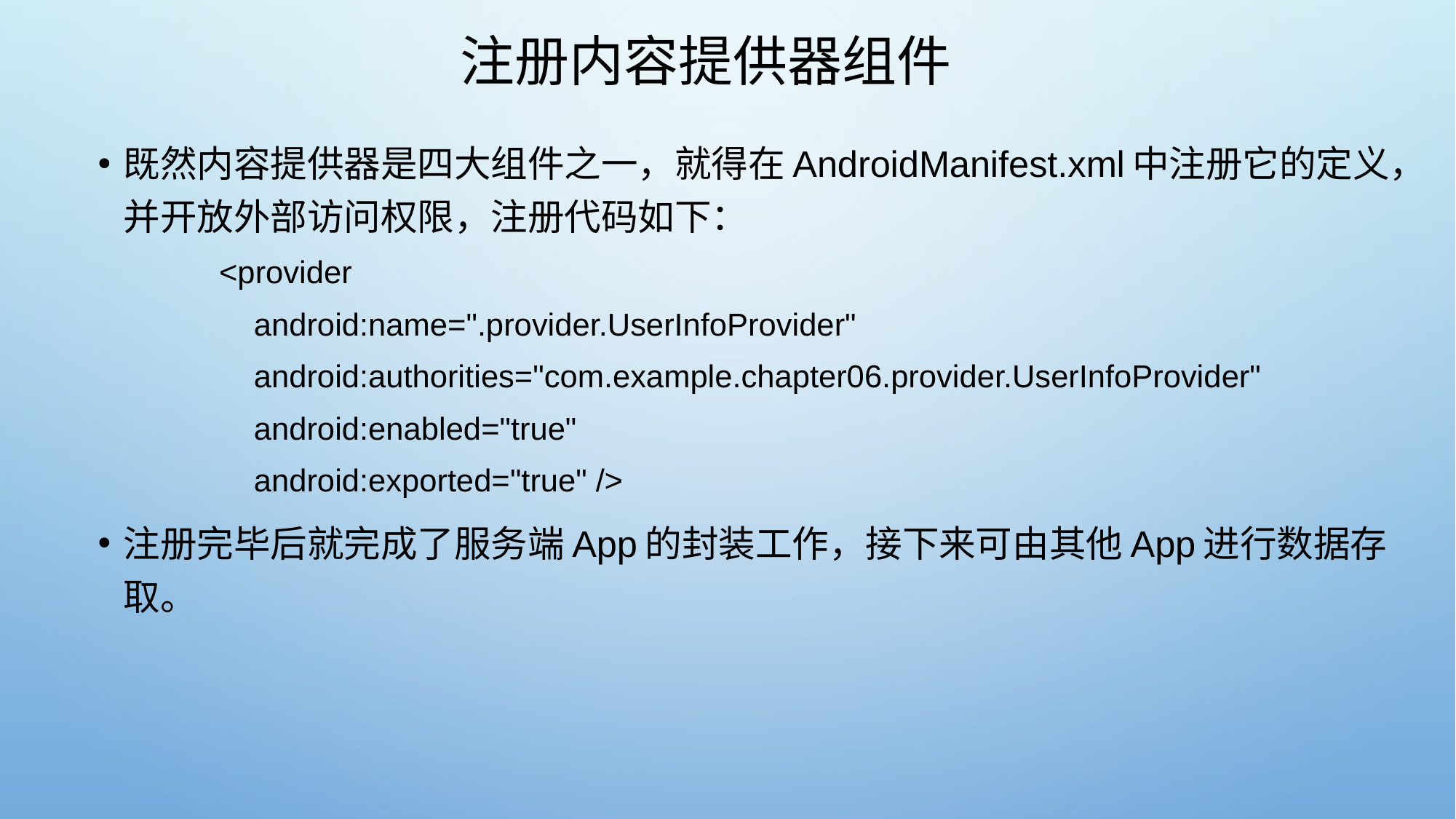

# 注册内容提供器组件
既然内容提供器是四大组件之一，就得在AndroidManifest.xml中注册它的定义，并开放外部访问权限，注册代码如下：
        <provider
            android:name=".provider.UserInfoProvider"
            android:authorities="com.example.chapter06.provider.UserInfoProvider"
            android:enabled="true"
            android:exported="true" />
注册完毕后就完成了服务端App的封装工作，接下来可由其他App进行数据存取。